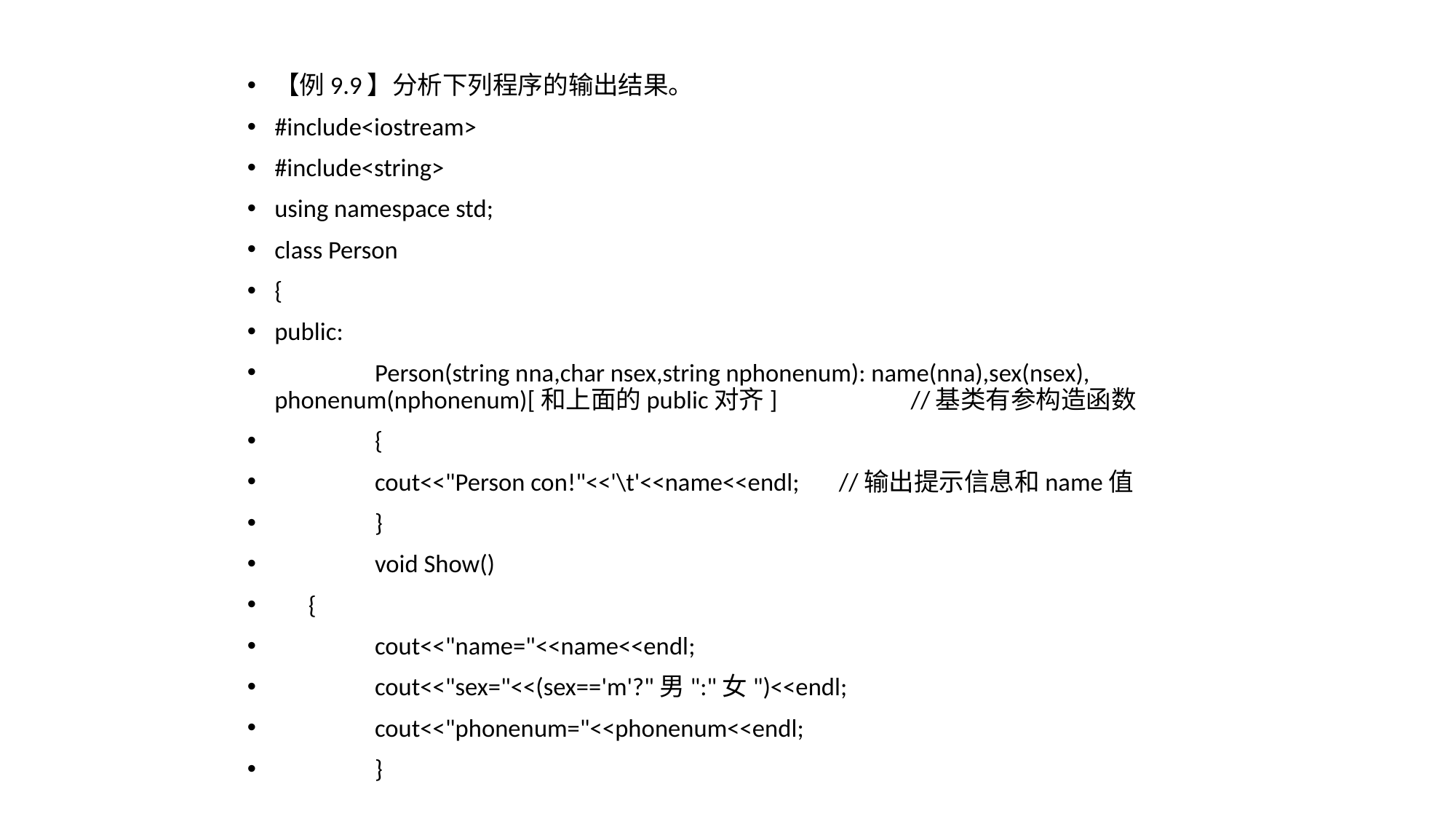

【例9.9】分析下列程序的输出结果。
#include<iostream>
#include<string>
using namespace std;
class Person
{
public:
	Person(string nna,char nsex,string nphonenum): name(nna),sex(nsex), phonenum(nphonenum)[和上面的public对齐]  								      //基类有参构造函数
	{
		cout<<"Person con!"<<'\t'<<name<<endl;       //输出提示信息和name值
	}
	void Show()
      {
		cout<<"name="<<name<<endl;
		cout<<"sex="<<(sex=='m'?"男":"女")<<endl;
		cout<<"phonenum="<<phonenum<<endl;
	}